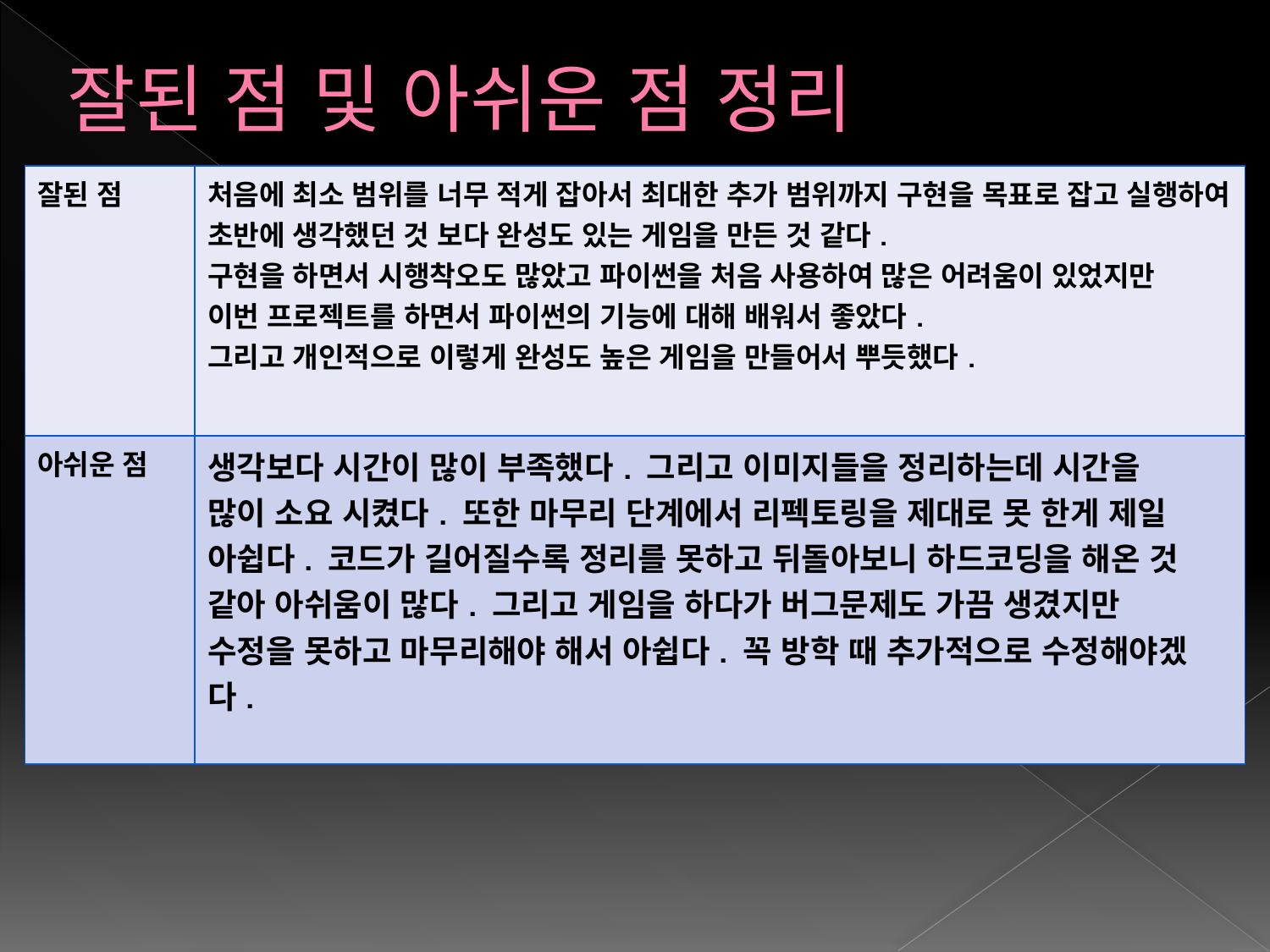

# 잘된 점 및 아쉬운 점 정리
| 잘된 점 | 처음에 최소 범위를 너무 적게 잡아서 최대한 추가 범위까지 구현을 목표로 잡고 실행하여 초반에 생각했던 것 보다 완성도 있는 게임을 만든 것 같다. 구현을 하면서 시행착오도 많았고 파이썬을 처음 사용하여 많은 어려움이 있었지만 이번 프로젝트를 하면서 파이썬의 기능에 대해 배워서 좋았다. 그리고 개인적으로 이렇게 완성도 높은 게임을 만들어서 뿌듯했다. |
| --- | --- |
| 아쉬운 점 | 생각보다 시간이 많이 부족했다. 그리고 이미지들을 정리하는데 시간을 많이 소요 시켰다. 또한 마무리 단계에서 리펙토링을 제대로 못 한게 제일 아쉽다. 코드가 길어질수록 정리를 못하고 뒤돌아보니 하드코딩을 해온 것 같아 아쉬움이 많다. 그리고 게임을 하다가 버그문제도 가끔 생겼지만 수정을 못하고 마무리해야 해서 아쉽다. 꼭 방학 때 추가적으로 수정해야겠다. |